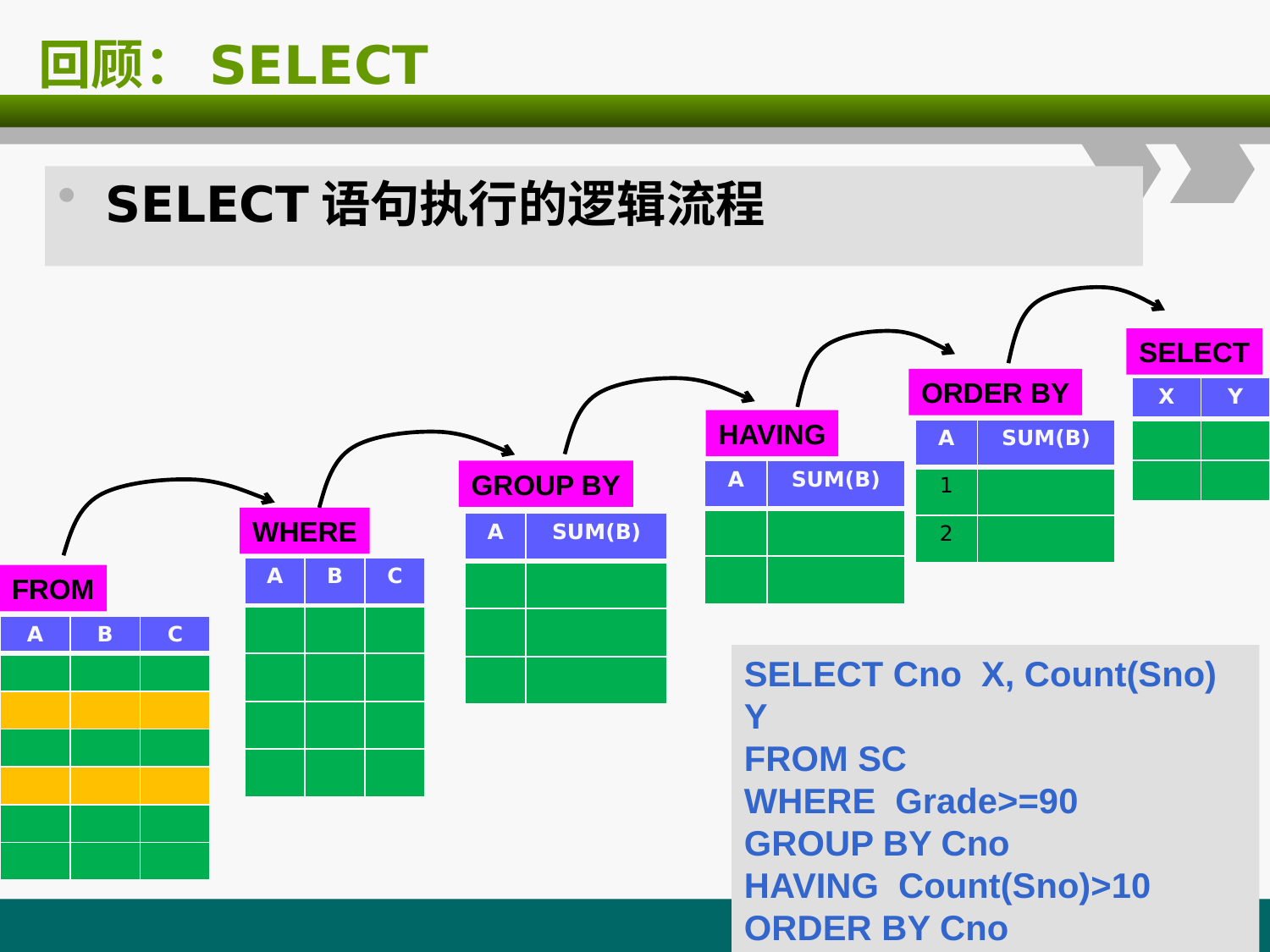

# 回顾：SELECT
SELECT语句执行的逻辑流程

SELECT

ORDER BY
| X | Y |
| --- | --- |
|  |  |
|  |  |

HAVING
| A | SUM(B) |
| --- | --- |
| 1 |  |
| 2 |  |

GROUP BY
| A | SUM(B) |
| --- | --- |
|  |  |
|  |  |

WHERE
| A | SUM(B) |
| --- | --- |
|  |  |
|  |  |
|  |  |
| A | B | C |
| --- | --- | --- |
|  |  |  |
|  |  |  |
|  |  |  |
|  |  |  |
FROM
| A | B | C |
| --- | --- | --- |
|  |  |  |
|  |  |  |
|  |  |  |
|  |  |  |
|  |  |  |
|  |  |  |
SELECT Cno  X, Count(Sno)  Y
FROM SC
WHERE  Grade>=90
GROUP BY Cno
HAVING  Count(Sno)>10
ORDER BY Cno